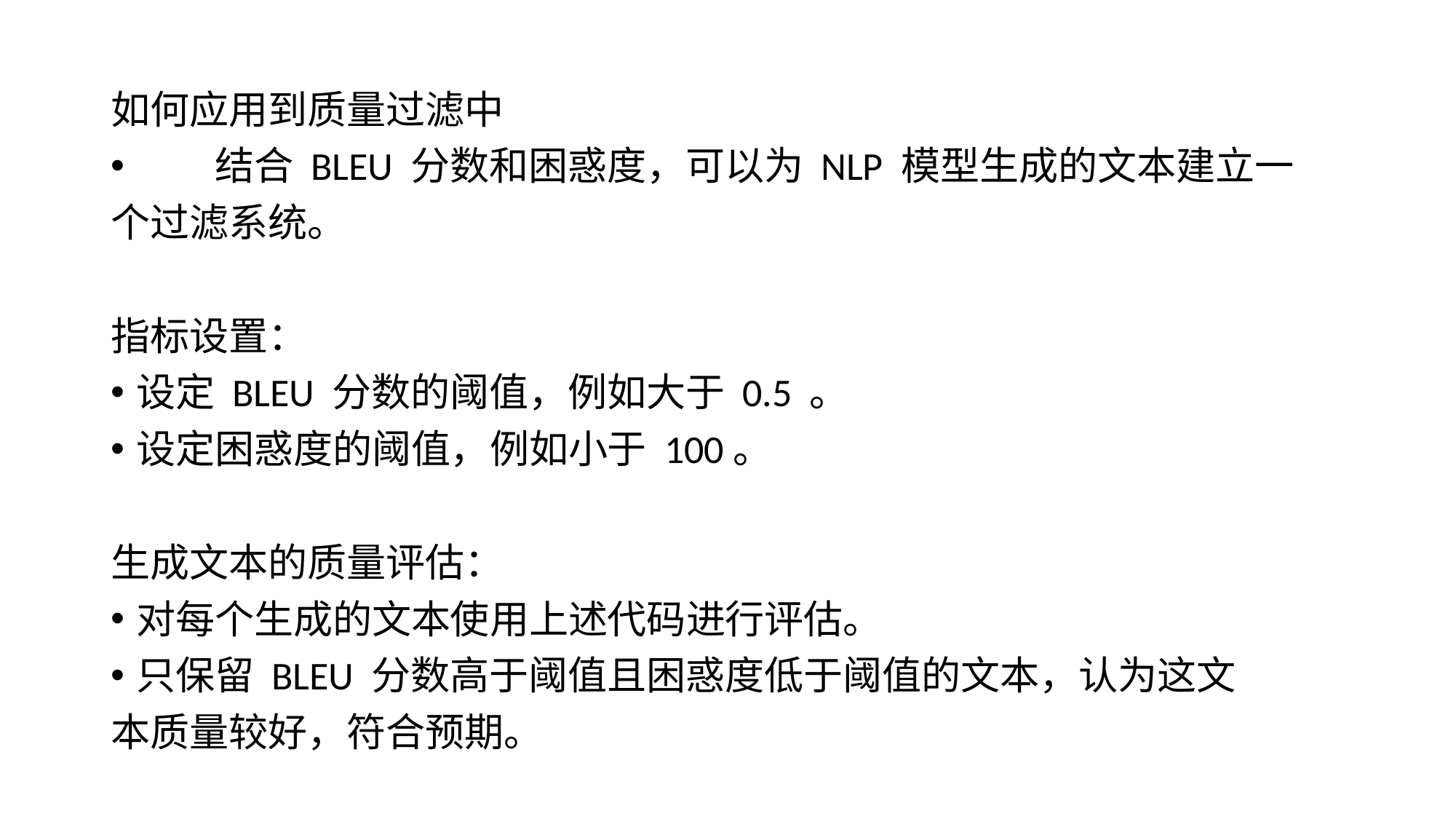

如何应用到质量过滤中
        结合 BLEU 分数和困惑度，可以为 NLP 模型生成的文本建立一
个过滤系统。

指标设置：
设定 BLEU 分数的阈值，例如大于 0.5 。
设定困惑度的阈值，例如小于 100。

生成文本的质量评估：
对每个生成的文本使用上述代码进行评估。
只保留 BLEU 分数高于阈值且困惑度低于阈值的文本，认为这文
本质量较好，符合预期。